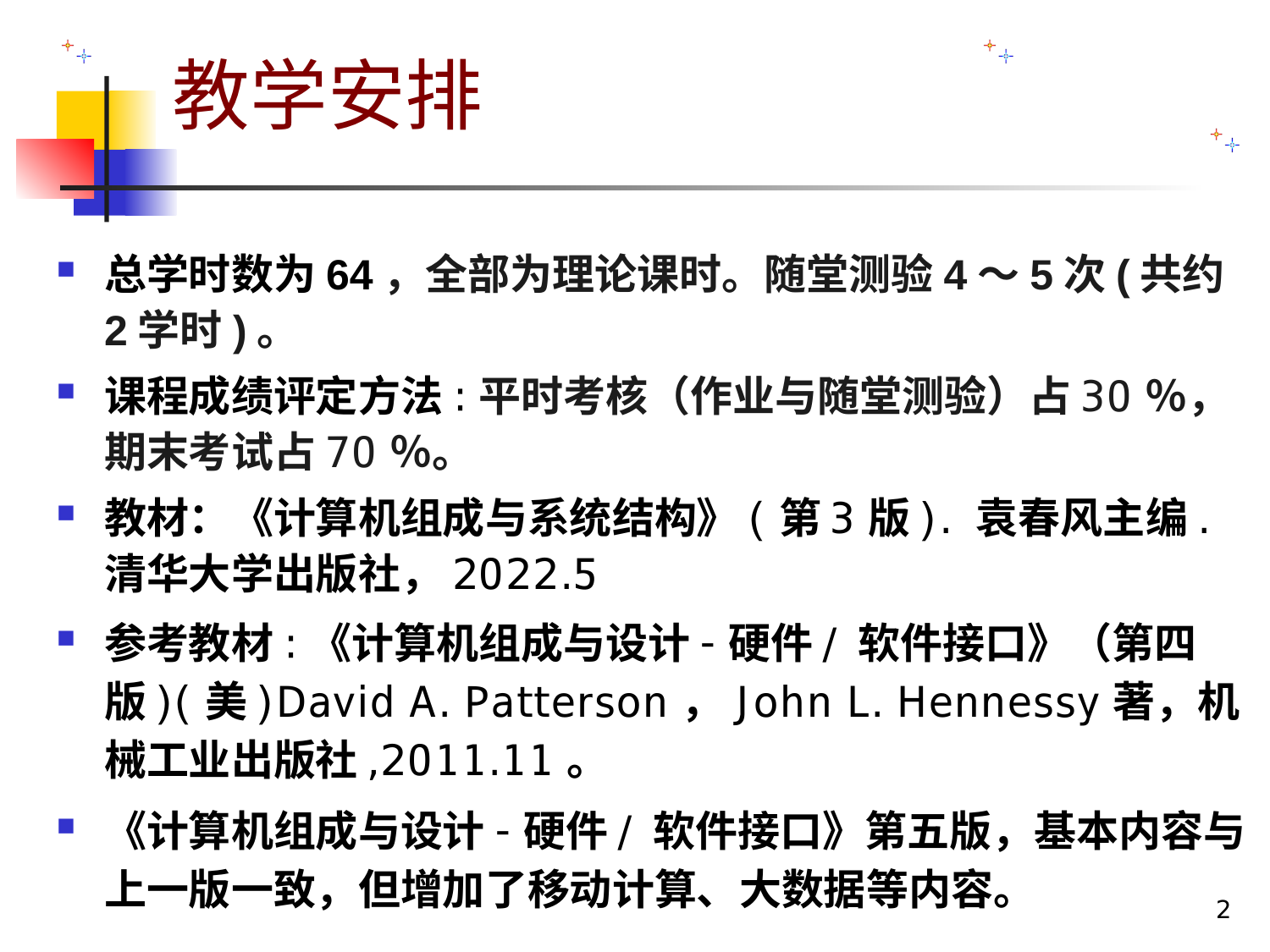

# 教学安排
总学时数为64，全部为理论课时。随堂测验4～5次(共约2学时)。
课程成绩评定方法:平时考核（作业与随堂测验）占30％，期末考试占70％。
教材：《计算机组成与系统结构》(第3版). 袁春风主编. 清华大学出版社，2022.5
参考教材:《计算机组成与设计-硬件/软件接口》（第四版)(美)David A. Patterson，John L. Hennessy著，机械工业出版社,2011.11。
《计算机组成与设计-硬件/软件接口》第五版，基本内容与上一版一致，但增加了移动计算、大数据等内容。

2